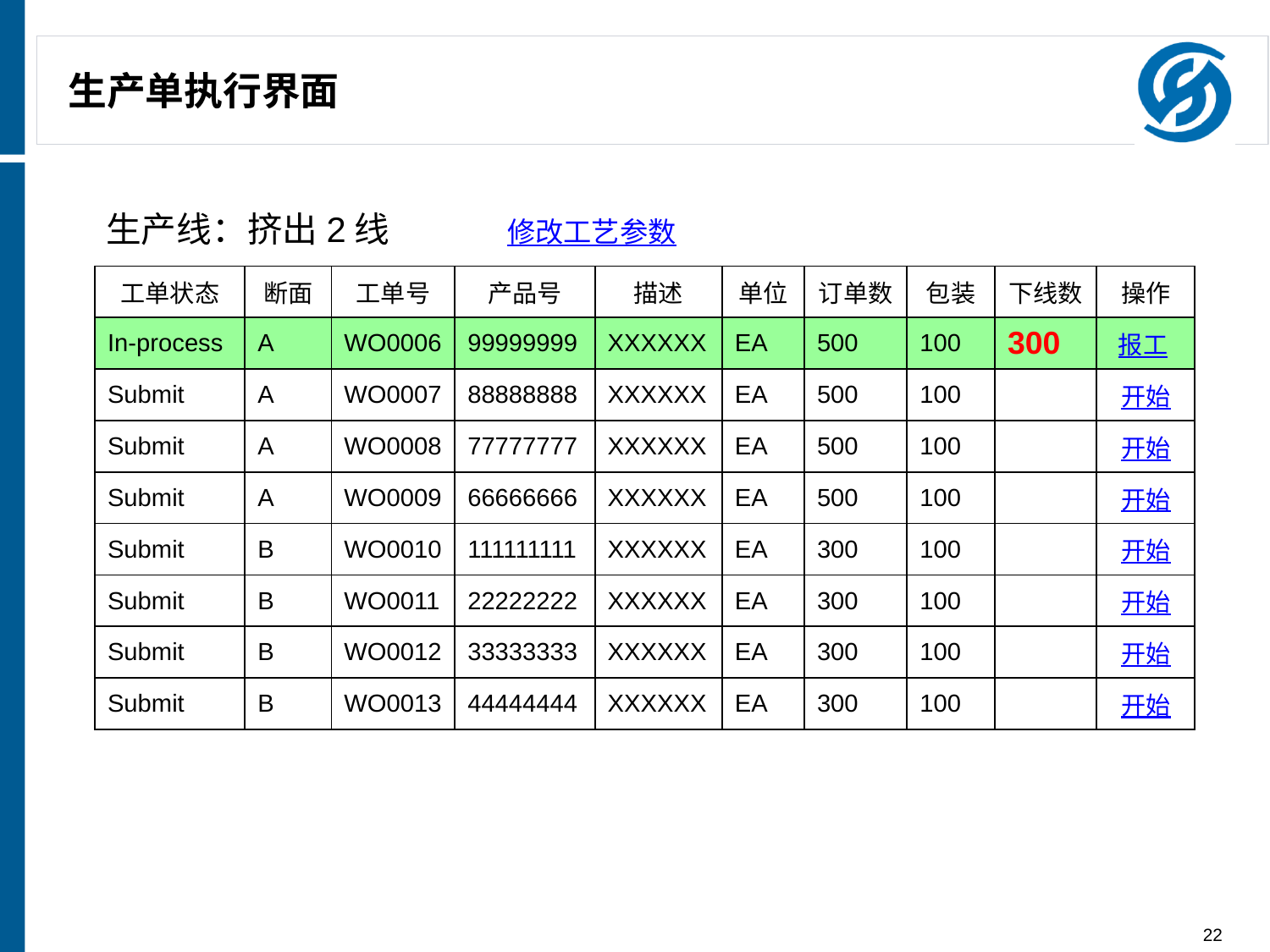

# 生产单执行界面
生产线：挤出2线               修改工艺参数
| 工单状态 | 断面 | 工单号 | 产品号 | 描述 | 单位 | 订单数 | 包装 | 下线数 | 操作 |
| --- | --- | --- | --- | --- | --- | --- | --- | --- | --- |
| In-process | A | WO0006 | 99999999 | XXXXXX | EA | 500 | 100 | 300 | 报工 |
| Submit | A | WO0007 | 88888888 | XXXXXX | EA | 500 | 100 |  | 开始 |
| Submit | A | WO0008 | 77777777 | XXXXXX | EA | 500 | 100 |  | 开始 |
| Submit | A | WO0009 | 66666666 | XXXXXX | EA | 500 | 100 |  | 开始 |
| Submit | B | WO0010 | 111111111 | XXXXXX | EA | 300 | 100 |  | 开始 |
| Submit | B | WO0011 | 22222222 | XXXXXX | EA | 300 | 100 |  | 开始 |
| Submit | B | WO0012 | 33333333 | XXXXXX | EA | 300 | 100 |  | 开始 |
| Submit | B | WO0013 | 44444444 | XXXXXX | EA | 300 | 100 |  | 开始 |
22